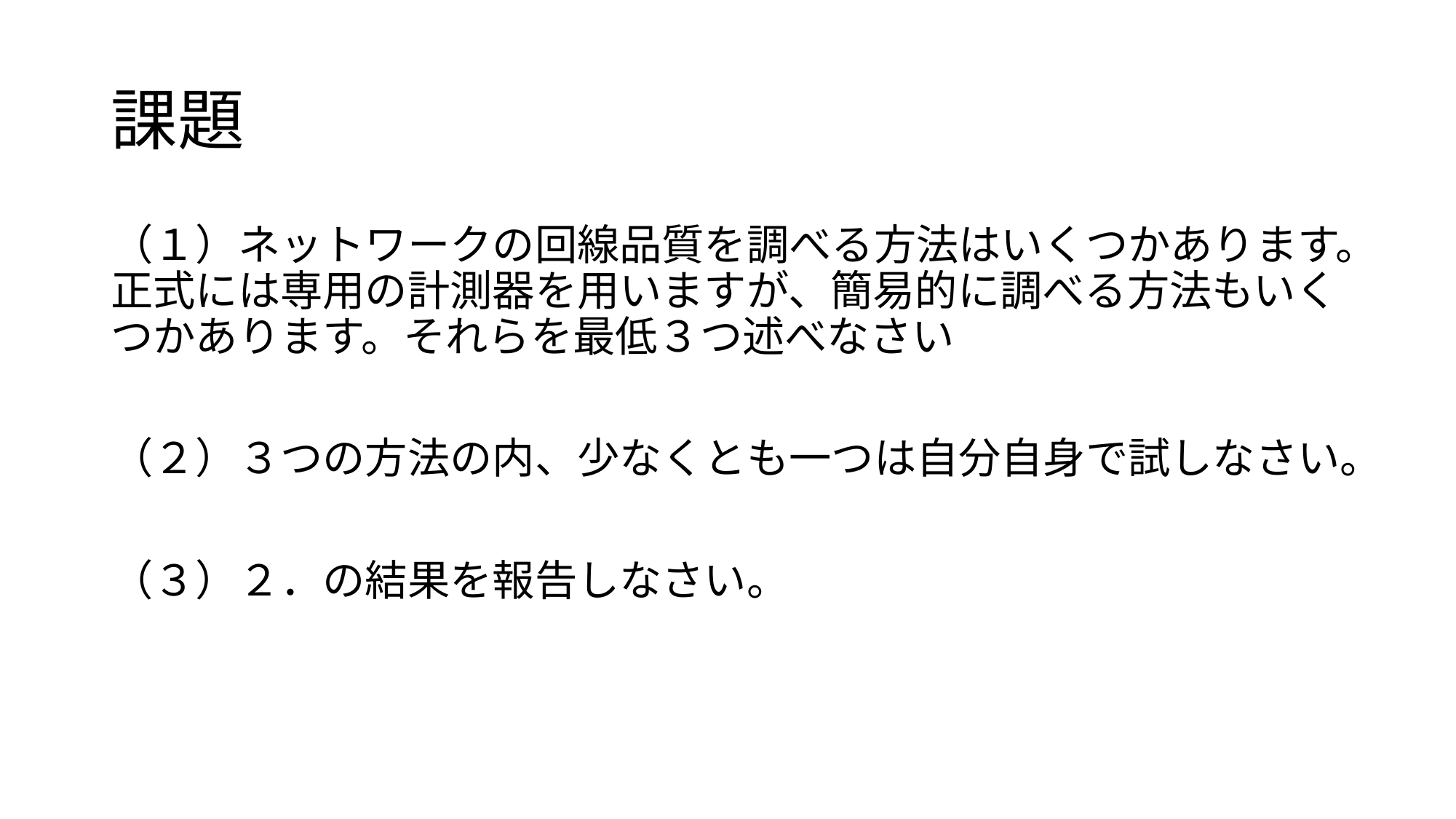

# 課題
（１）ネットワークの回線品質を調べる方法はいくつかあります。正式には専用の計測器を用いますが、簡易的に調べる方法もいくつかあります。それらを最低３つ述べなさい

（２）３つの方法の内、少なくとも一つは自分自身で試しなさい。

（３）２．の結果を報告しなさい。